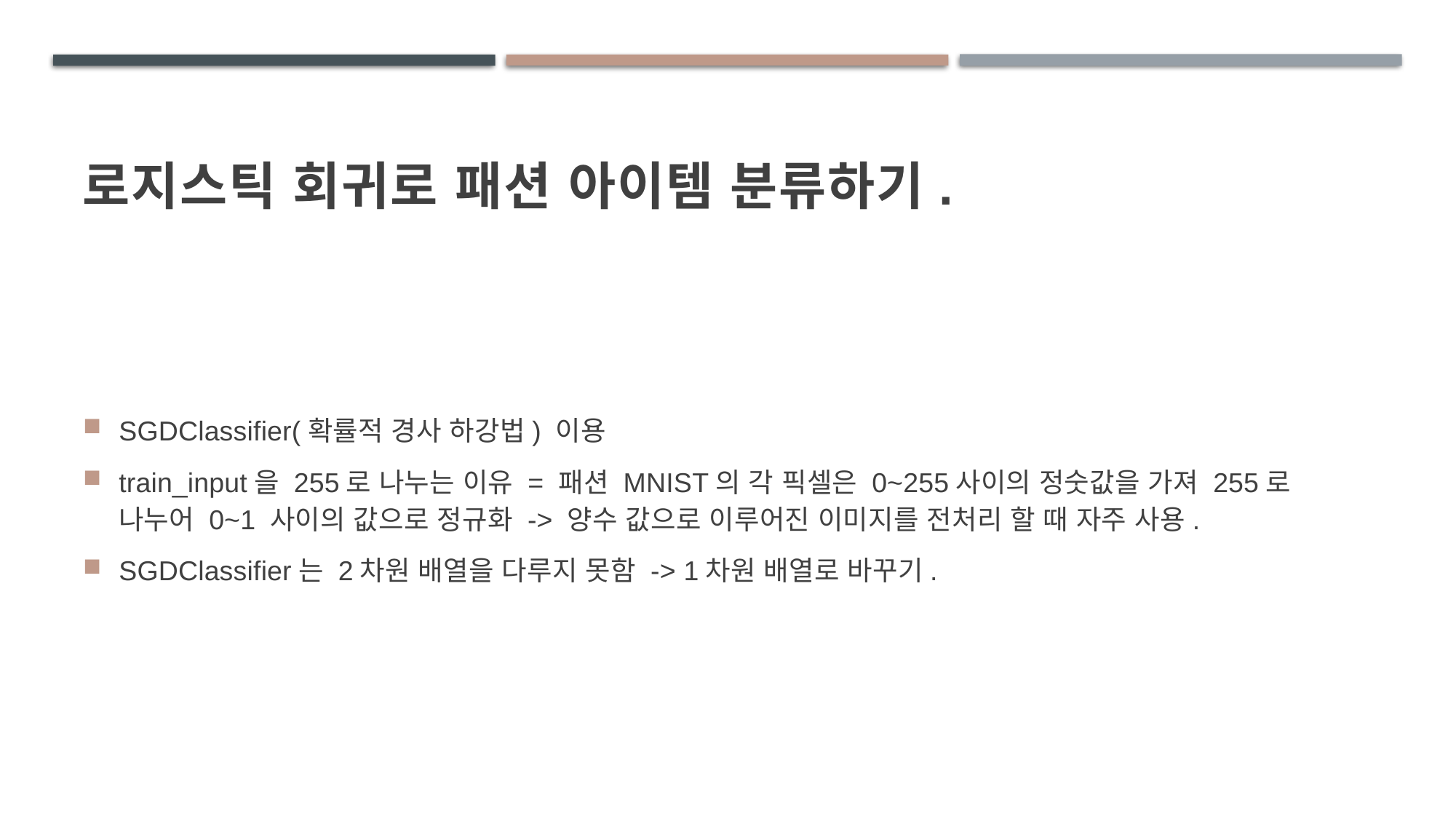

# 로지스틱 회귀로 패션 아이템 분류하기.
SGDClassifier(확률적 경사 하강법) 이용
train_input을 255로 나누는 이유 = 패션 MNIST의 각 픽셀은 0~255사이의 정숫값을 가져 255로 나누어 0~1 사이의 값으로 정규화 -> 양수 값으로 이루어진 이미지를 전처리 할 때 자주 사용.
SGDClassifier는 2차원 배열을 다루지 못함 -> 1차원 배열로 바꾸기.